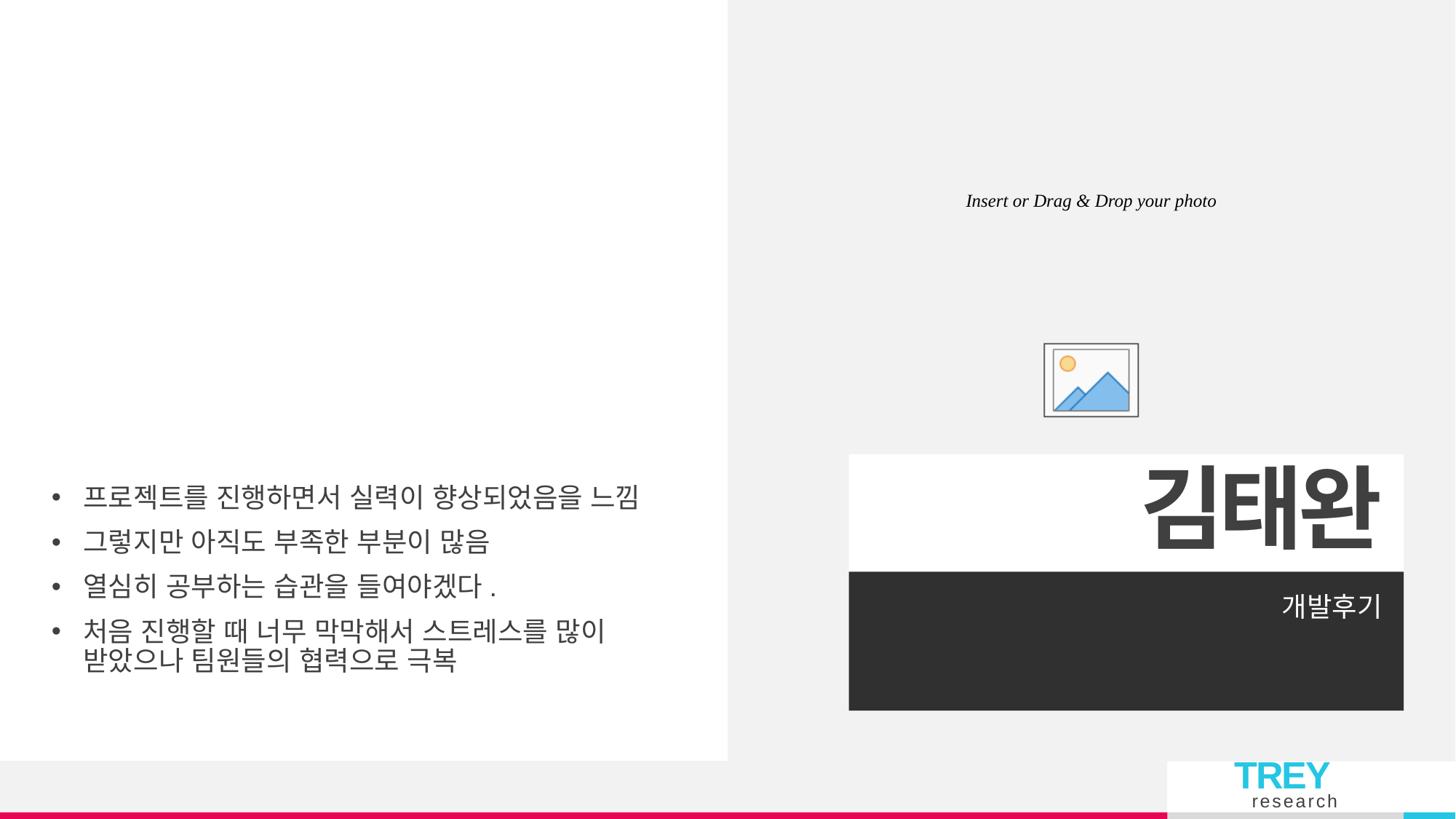

프로젝트를 진행하면서 실력이 향상되었음을 느낌
그렇지만 아직도 부족한 부분이 많음
열심히 공부하는 습관을 들여야겠다.
처음 진행할 때 너무 막막해서 스트레스를 많이 받았으나 팀원들의 협력으로 극복
# 김태완
개발후기